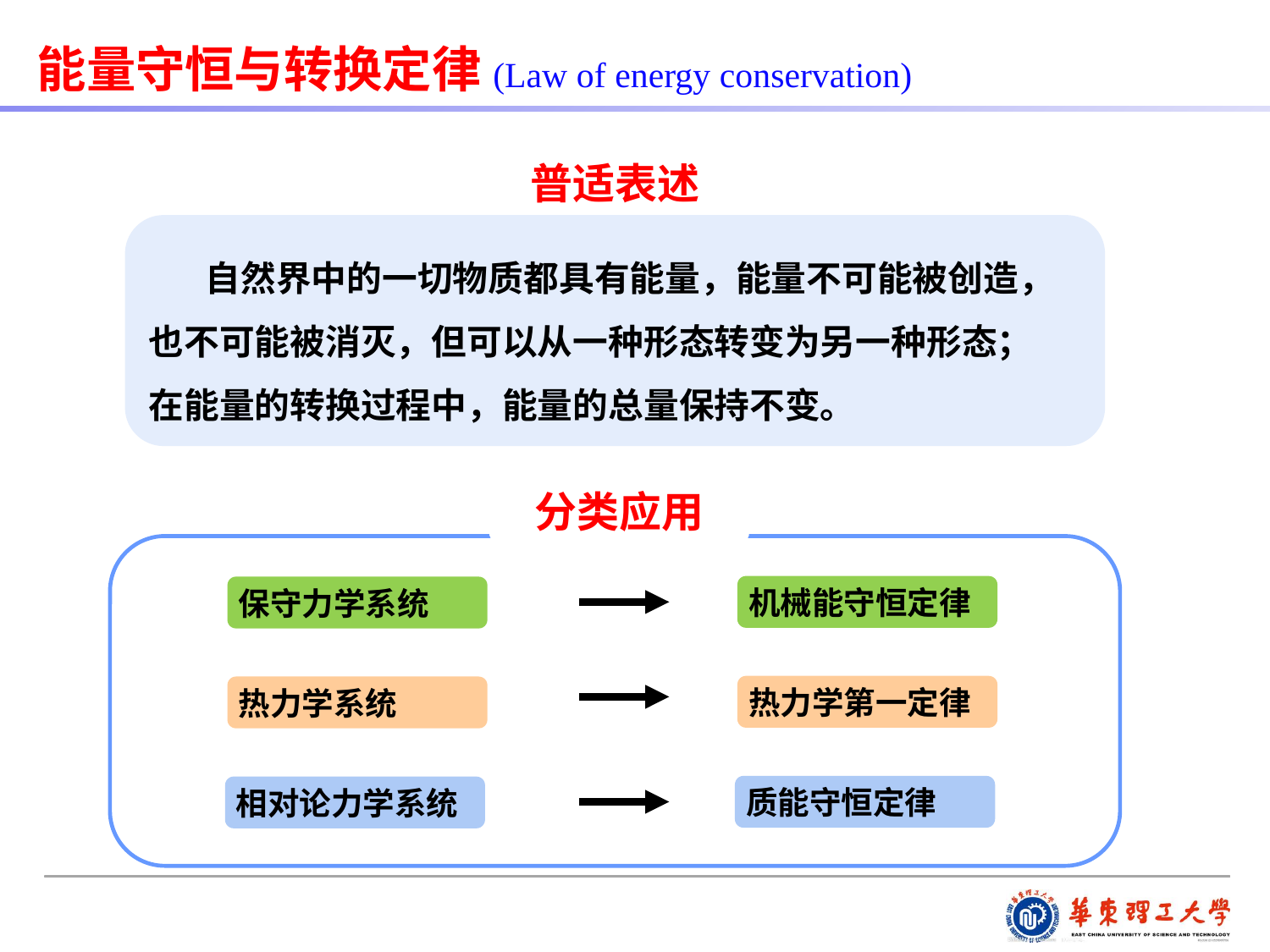

能量守恒与转换定律(Law of energy conservation)
普适表述
      自然界中的一切物质都具有能量，能量不可能被创造，   也不可能被消灭，但可以从一种形态转变为另一种形态；
在能量的转换过程中，能量的总量保持不变。
分类应用

保守力学系统
热力学系统
相对论力学系统
机械能守恒定律
热力学第一定律
质能守恒定律